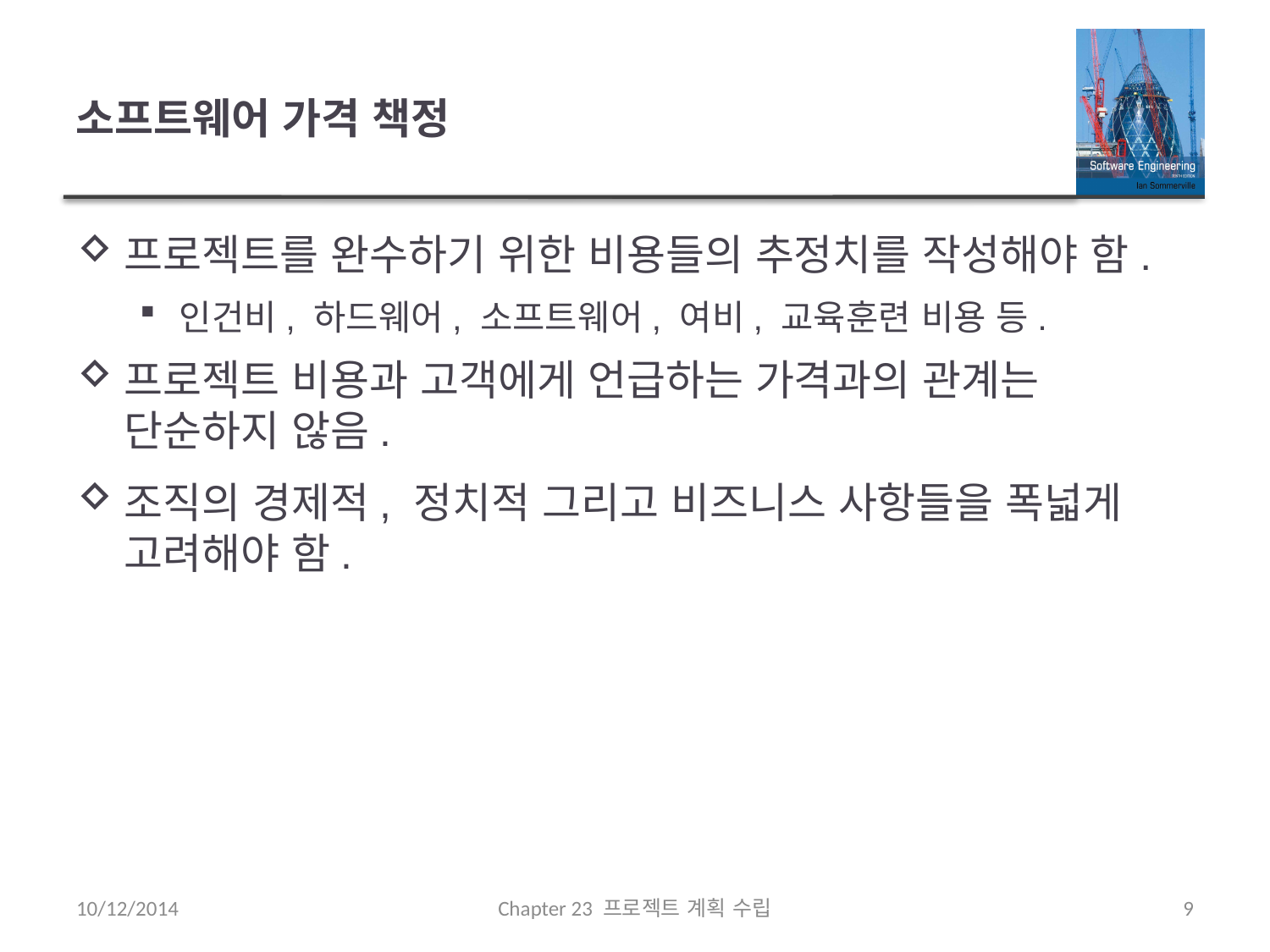

# 소프트웨어 가격 책정
프로젝트를 완수하기 위한 비용들의 추정치를 작성해야 함.
인건비, 하드웨어, 소프트웨어, 여비, 교육훈련 비용 등.
프로젝트 비용과 고객에게 언급하는 가격과의 관계는 단순하지 않음.
조직의 경제적, 정치적 그리고 비즈니스 사항들을 폭넓게 고려해야 함.
10/12/2014
Chapter 23 프로젝트 계획 수립
9